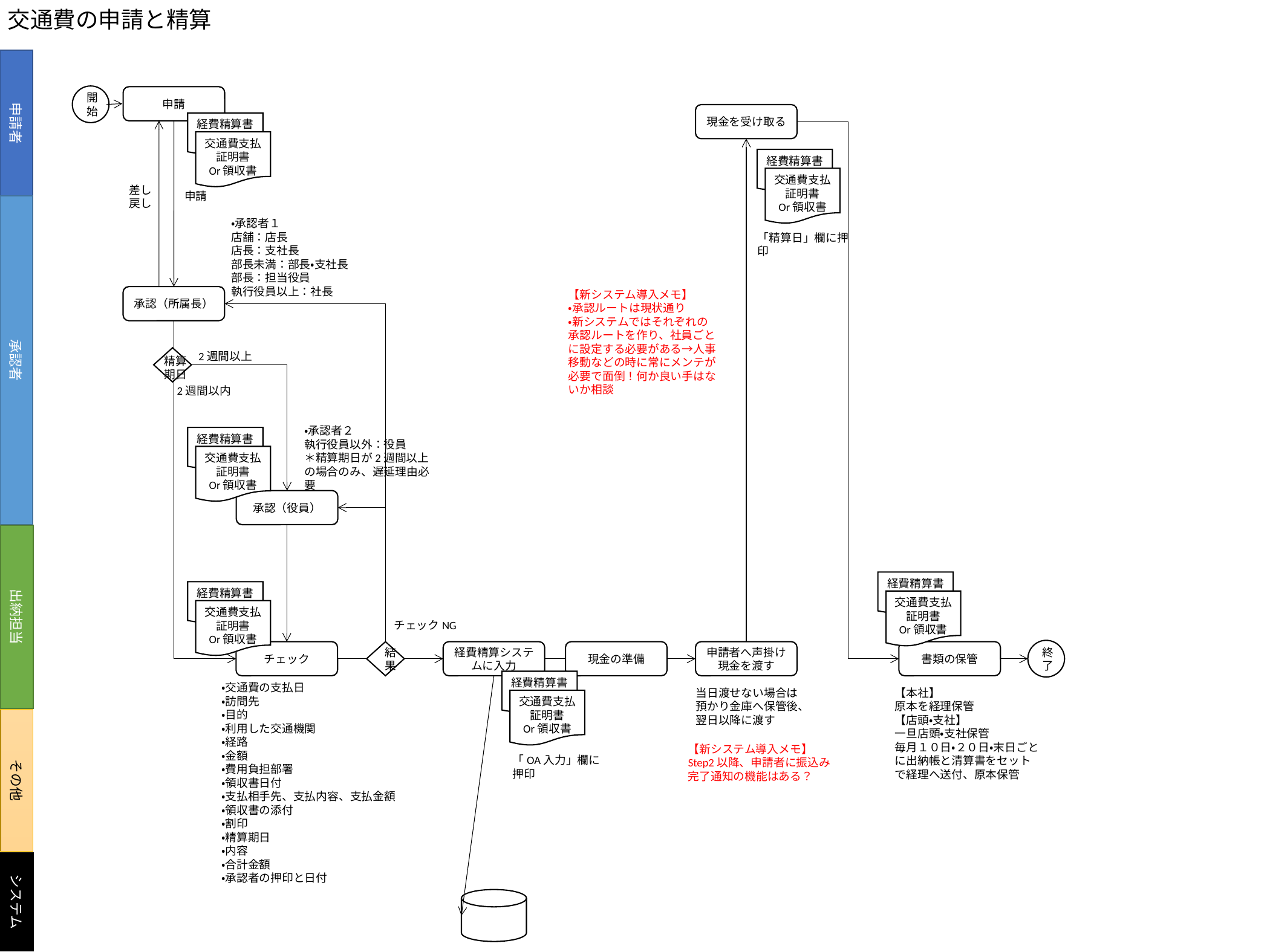

交通費の申請と精算
申請者
開始
申請
現金を受け取る
経費精算書
交通費支払証明書
Or領収書
経費精算書
交通費支払証明書
Or領収書
差し戻し
申請
承認者
・承認者１
店舗：店長
店長：支社長
部長未満：部長・支社長
部長：担当役員
執行役員以上：社長
「精算日」欄に押印
【新システム導入メモ】
・承認ルートは現状通り
・新システムではそれぞれの承認ルートを作り、社員ごとに設定する必要がある→人事移動などの時に常にメンテが必要で面倒！何か良い手はないか相談
承認（所属長）
2週間以上

精算期日
2週間以内
・承認者２
執行役員以外：役員
＊精算期日が2週間以上の場合のみ、遅延理由必要
経費精算書
交通費支払証明書
Or領収書
承認（役員）
出納担当
経費精算書
経費精算書
交通費支払証明書
Or領収書
交通費支払証明書
Or領収書
チェックNG
終了
チェック
結果
経費精算システムに入力
現金の準備
申請者へ声掛け
現金を渡す
書類の保管
経費精算書
・交通費の支払日
・訪問先
・目的
・利用した交通機関
・経路
・金額
・費用負担部署
・領収書日付
・支払相手先、支払内容、支払金額
・領収書の添付
・割印
・精算期日
・内容
・合計金額
・承認者の押印と日付
当日渡せない場合は預かり金庫へ保管後、翌日以降に渡す
【本社】
原本を経理保管
【店頭・支社】
一旦店頭・支社保管
毎月１０日・２０日・末日ごとに出納帳と清算書をセットで経理へ送付、原本保管
交通費支払証明書
Or領収書
その他
【新システム導入メモ】
Step2以降、申請者に振込み完了通知の機能はある？
「OA入力」欄に押印
システム